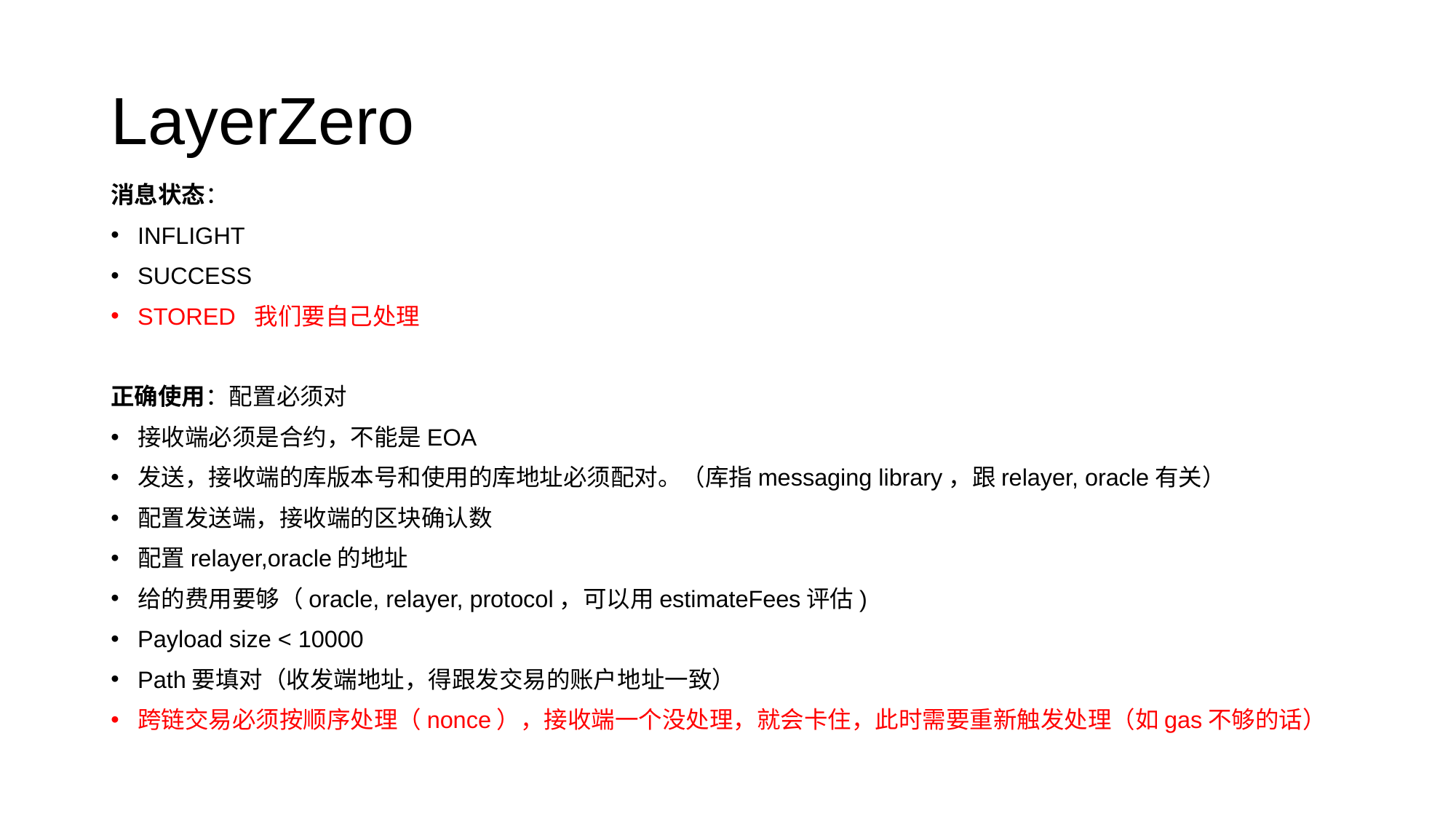

# LayerZero
消息状态：
INFLIGHT
SUCCESS
STORED  我们要自己处理

正确使用：配置必须对
接收端必须是合约，不能是EOA
发送，接收端的库版本号和使用的库地址必须配对。（库指messaging library，跟relayer, oracle有关）
配置发送端，接收端的区块确认数
配置relayer,oracle的地址
给的费用要够（oracle, relayer, protocol，可以用estimateFees评估)
Payload size < 10000
Path要填对（收发端地址，得跟发交易的账户地址一致）
跨链交易必须按顺序处理（nonce），接收端一个没处理，就会卡住，此时需要重新触发处理（如gas不够的话）